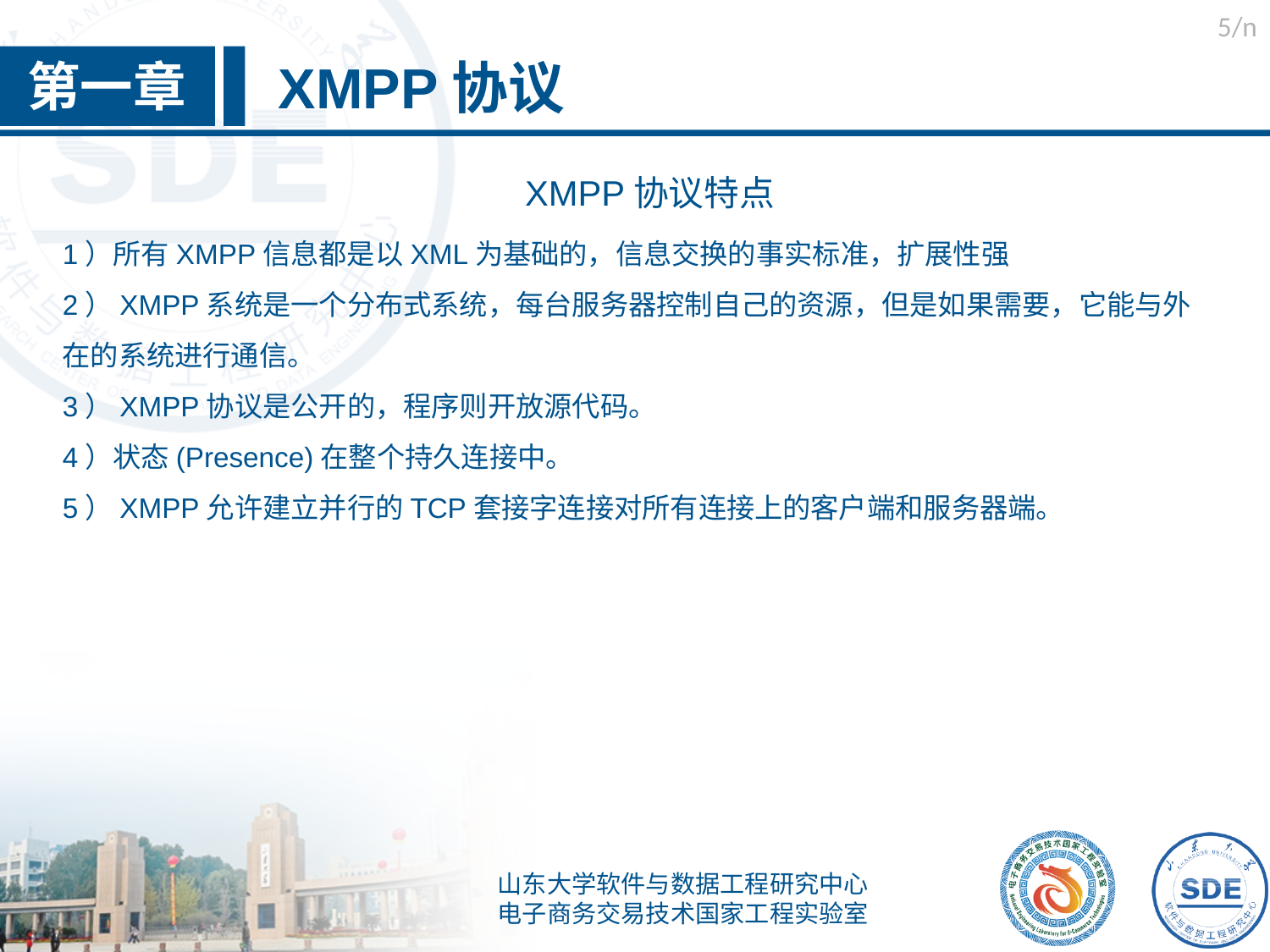

5/n
XMPP协议
第一章
XMPP协议特点
1）所有XMPP信息都是以XML为基础的，信息交换的事实标准，扩展性强
2）XMPP系统是一个分布式系统，每台服务器控制自己的资源，但是如果需要，它能与外在的系统进行通信。
3）XMPP协议是公开的，程序则开放源代码。
4）状态(Presence)在整个持久连接中。
5）XMPP允许建立并行的TCP套接字连接对所有连接上的客户端和服务器端。